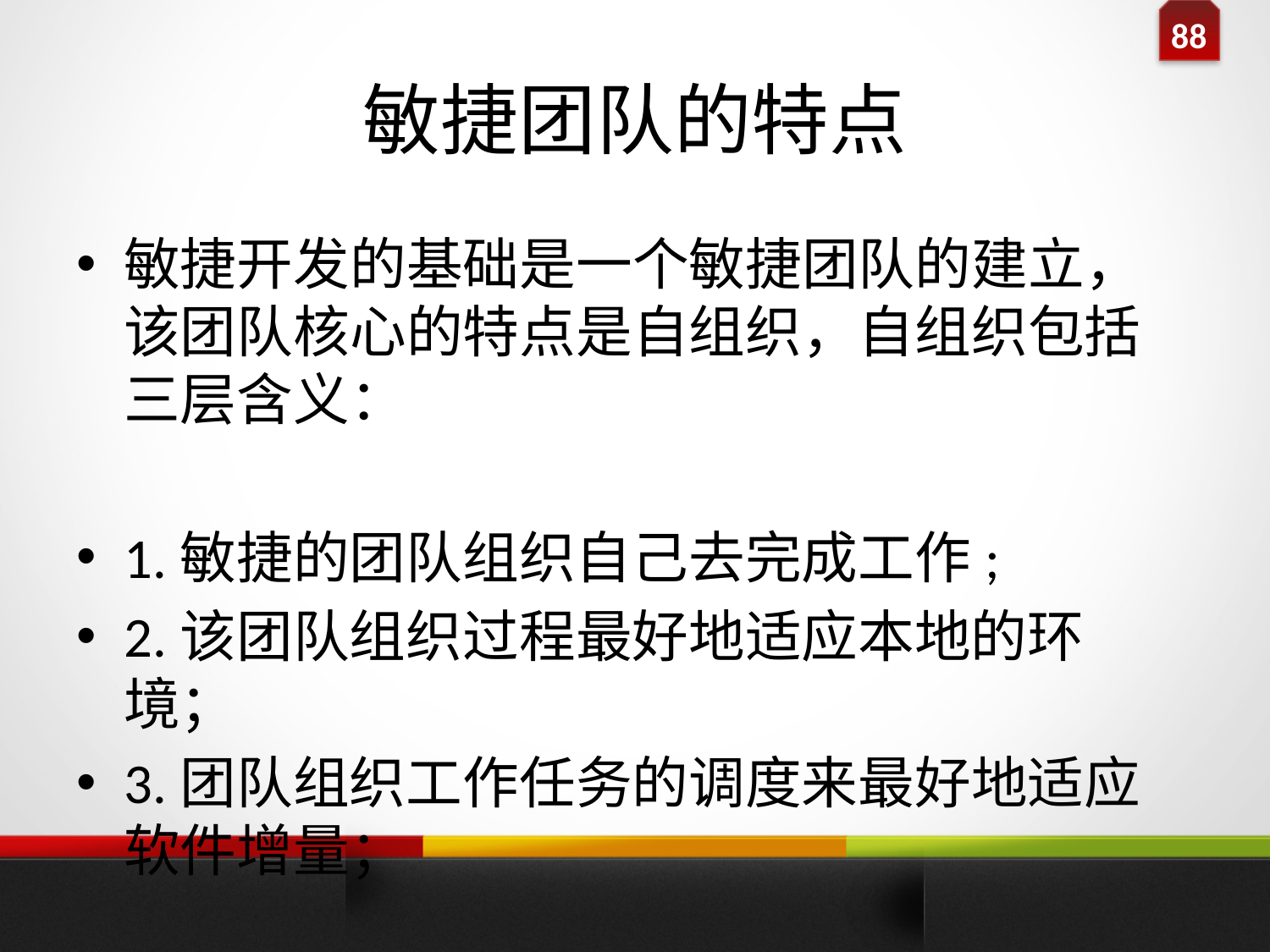

# 敏捷团队的特点
敏捷开发的基础是一个敏捷团队的建立，该团队核心的特点是自组织，自组织包括三层含义：

1.敏捷的团队组织自己去完成工作;
2.该团队组织过程最好地适应本地的环境；
3.团队组织工作任务的调度来最好地适应软件增量；

88